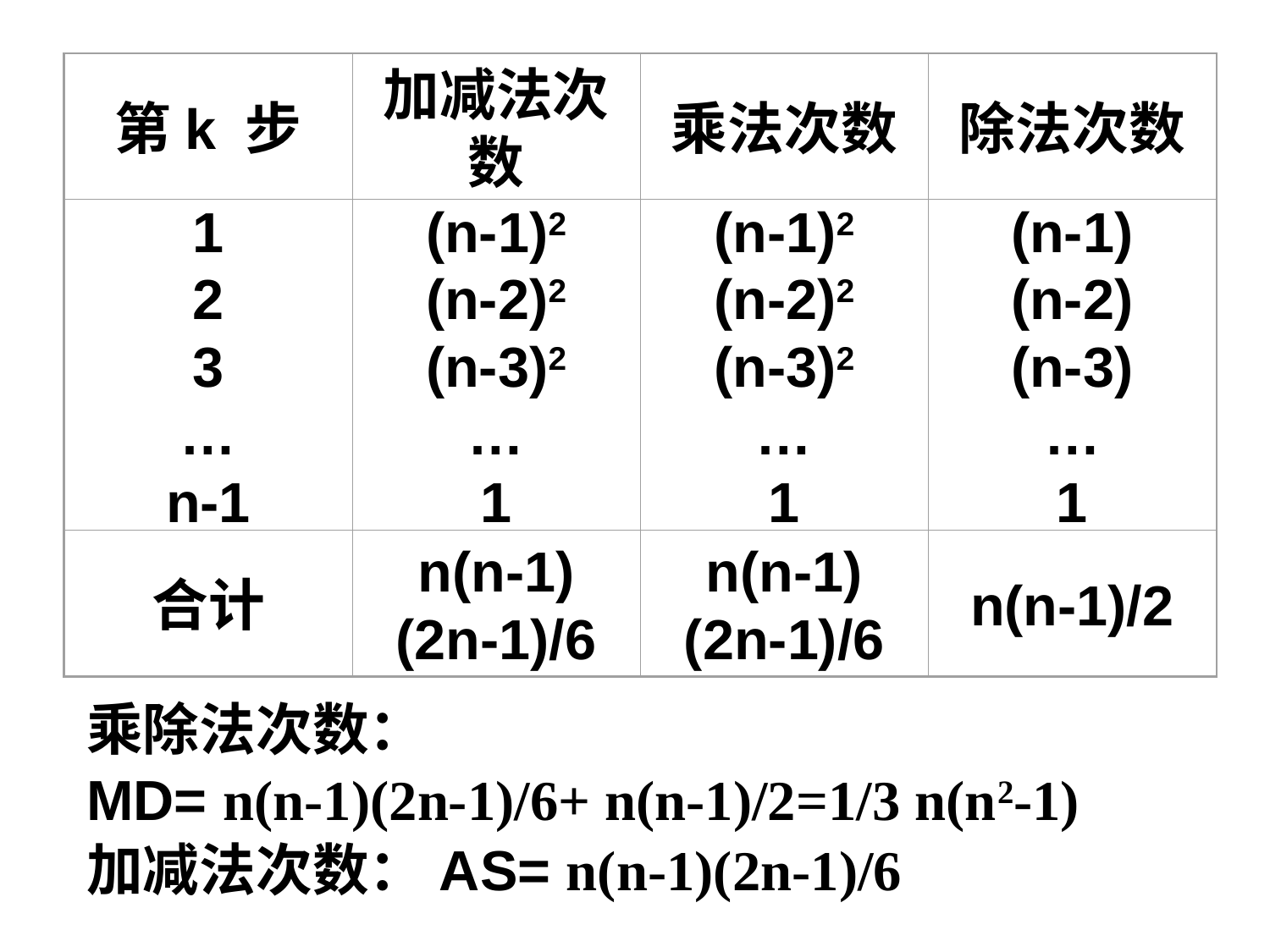

第k 步

加减法次数

乘法次数

除法次数

1
2
3
…
n-1

(n-1)2
(n-2)2
(n-3)2
…
1

(n-1)2
(n-2)2
(n-3)2
…
1

(n-1)
(n-2)
(n-3)
…
1

合计

n(n-1)
(2n-1)/6

n(n-1)
(2n-1)/6

n(n-1)/2

乘除法次数：
MD= n(n-1)(2n-1)/6+ n(n-1)/2=1/3 n(n2-1)
加减法次数：AS= n(n-1)(2n-1)/6